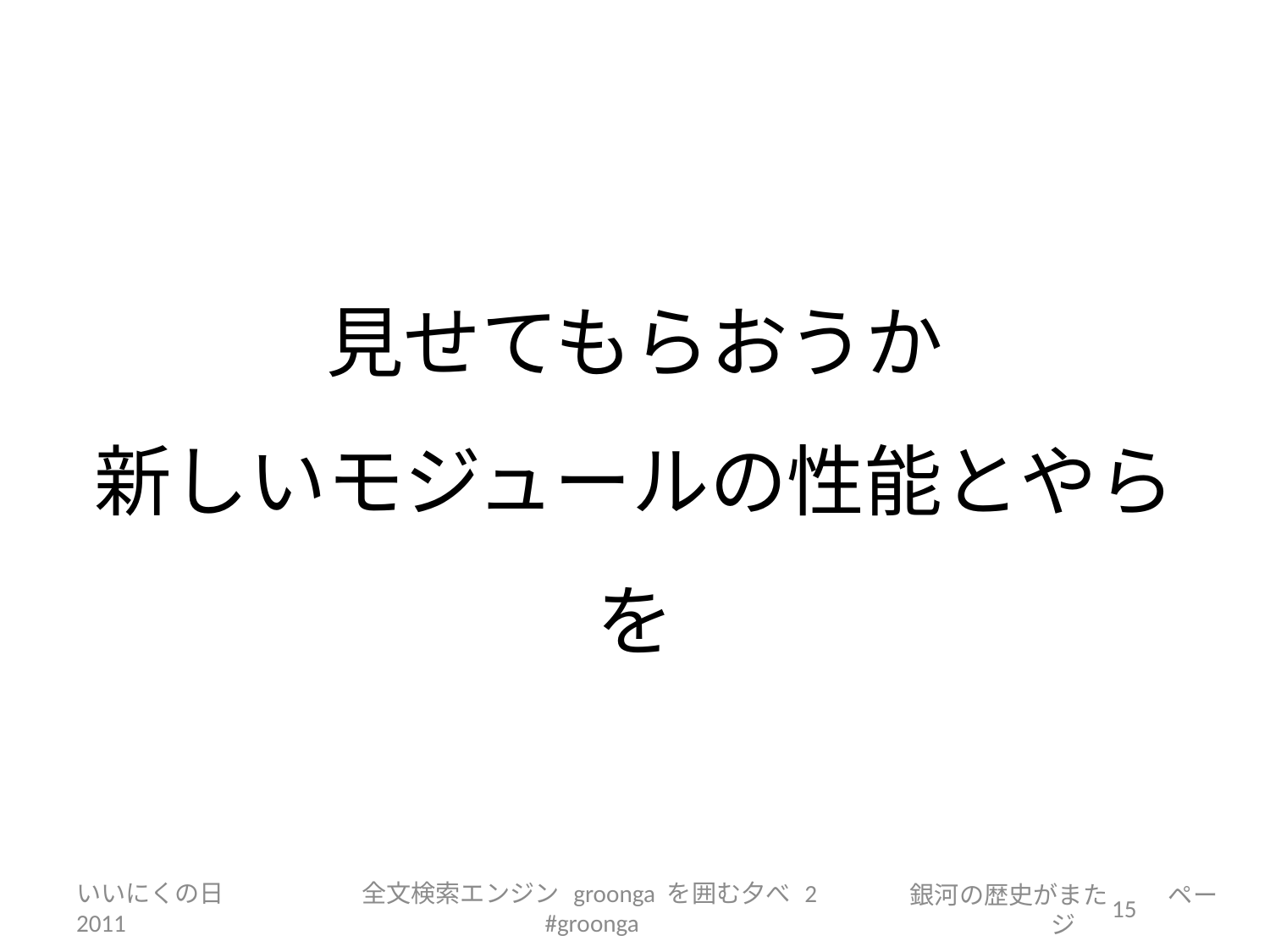

# 見せてもらおうか 新しいモジュールの性能とやらを
いいにくの日 2011
全文検索エンジン groonga を囲む夕べ 2  #groonga
15